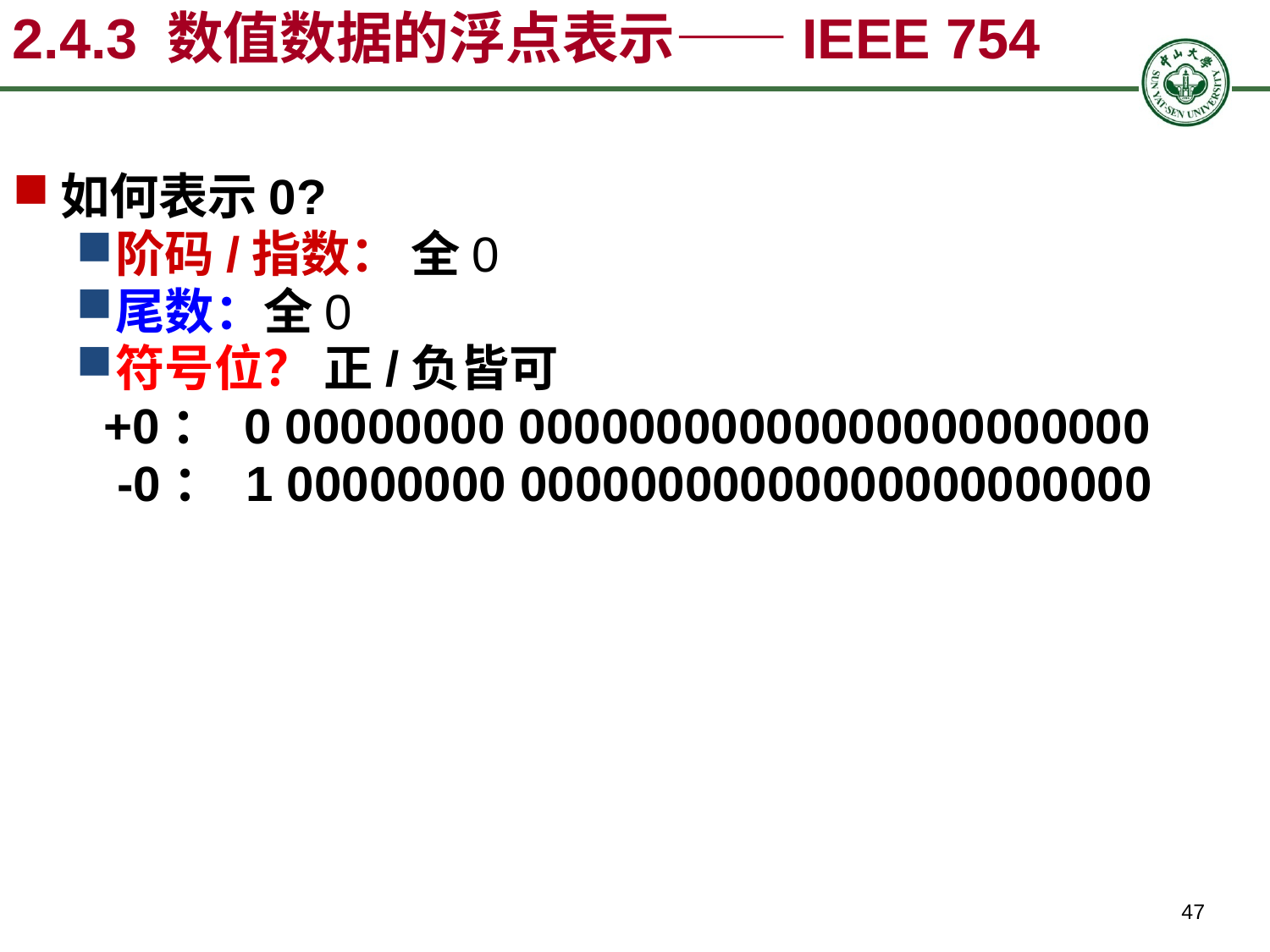

# 2.4.3 数值数据的浮点表示——IEEE 754
如何表示0?
阶码/指数： 全0
尾数：全0
符号位？ 正/负皆可
  +0： 0 00000000 00000000000000000000000
   -0： 1 00000000 00000000000000000000000